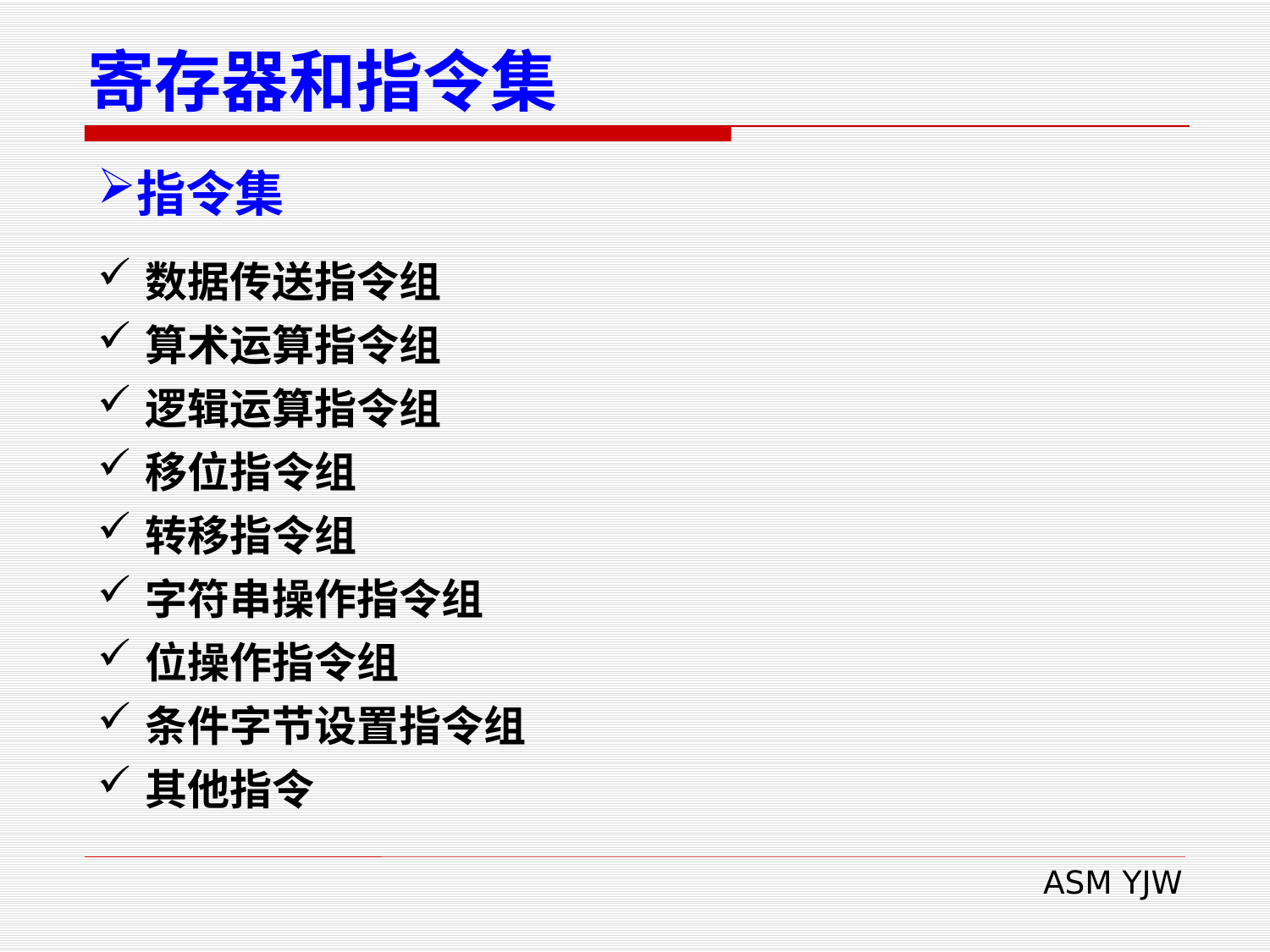

# 寄存器和指令集
指令集
数据传送指令组
算术运算指令组
逻辑运算指令组
移位指令组
转移指令组
字符串操作指令组
位操作指令组
条件字节设置指令组
其他指令